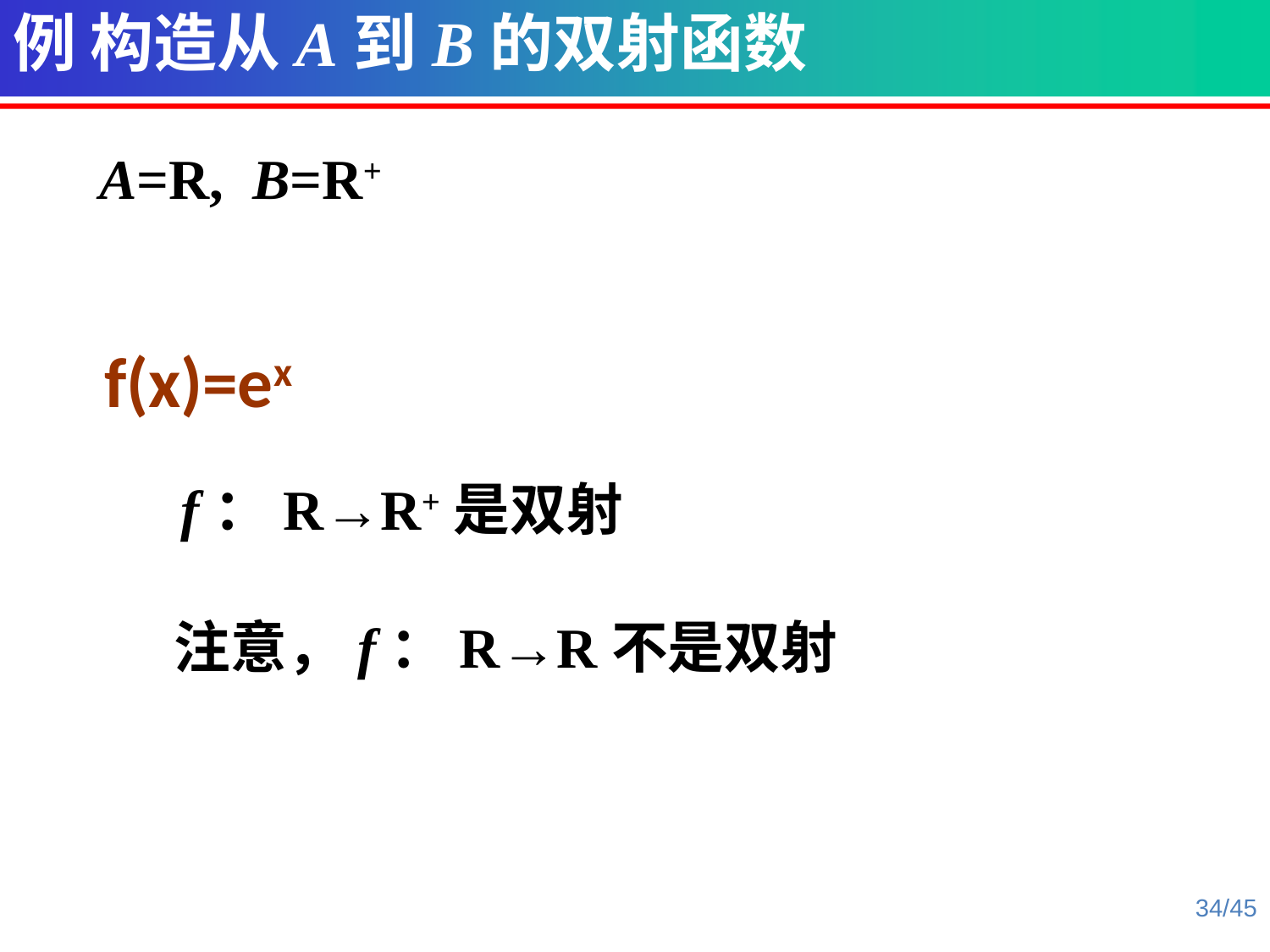

例 构造从A到B的双射函数
   A=R,  B=R+
f(x)=ex
f：R→R+是双射
注意，f：R→R不是双射
34/45